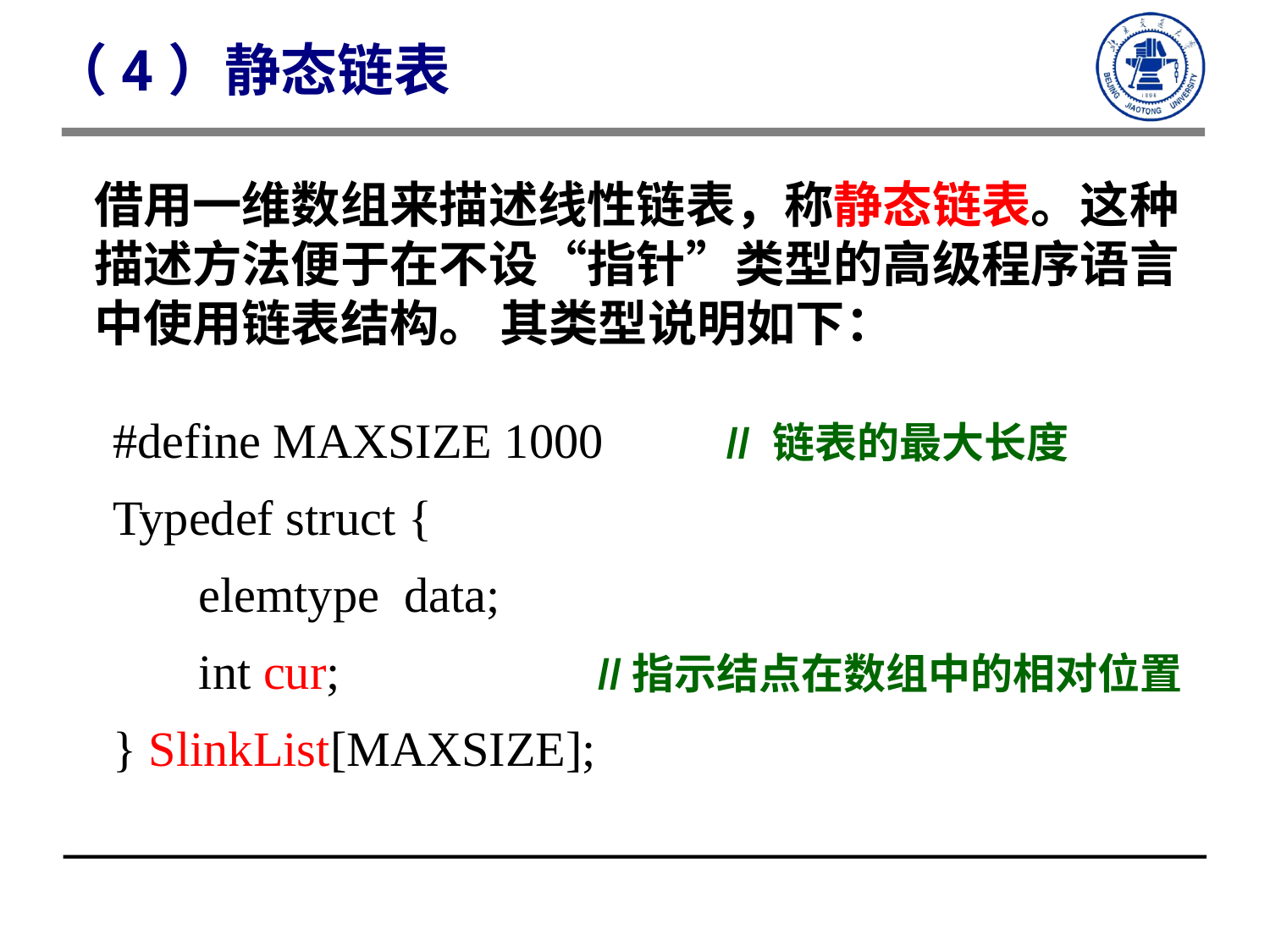

（4）静态链表
借用一维数组来描述线性链表，称静态链表。这种描述方法便于在不设“指针”类型的高级程序语言中使用链表结构。 其类型说明如下：
#define MAXSIZE 1000          // 链表的最大长度
Typedef struct {
       elemtype  data;
       int cur;                     //指示结点在数组中的相对位置
} SlinkList[MAXSIZE];